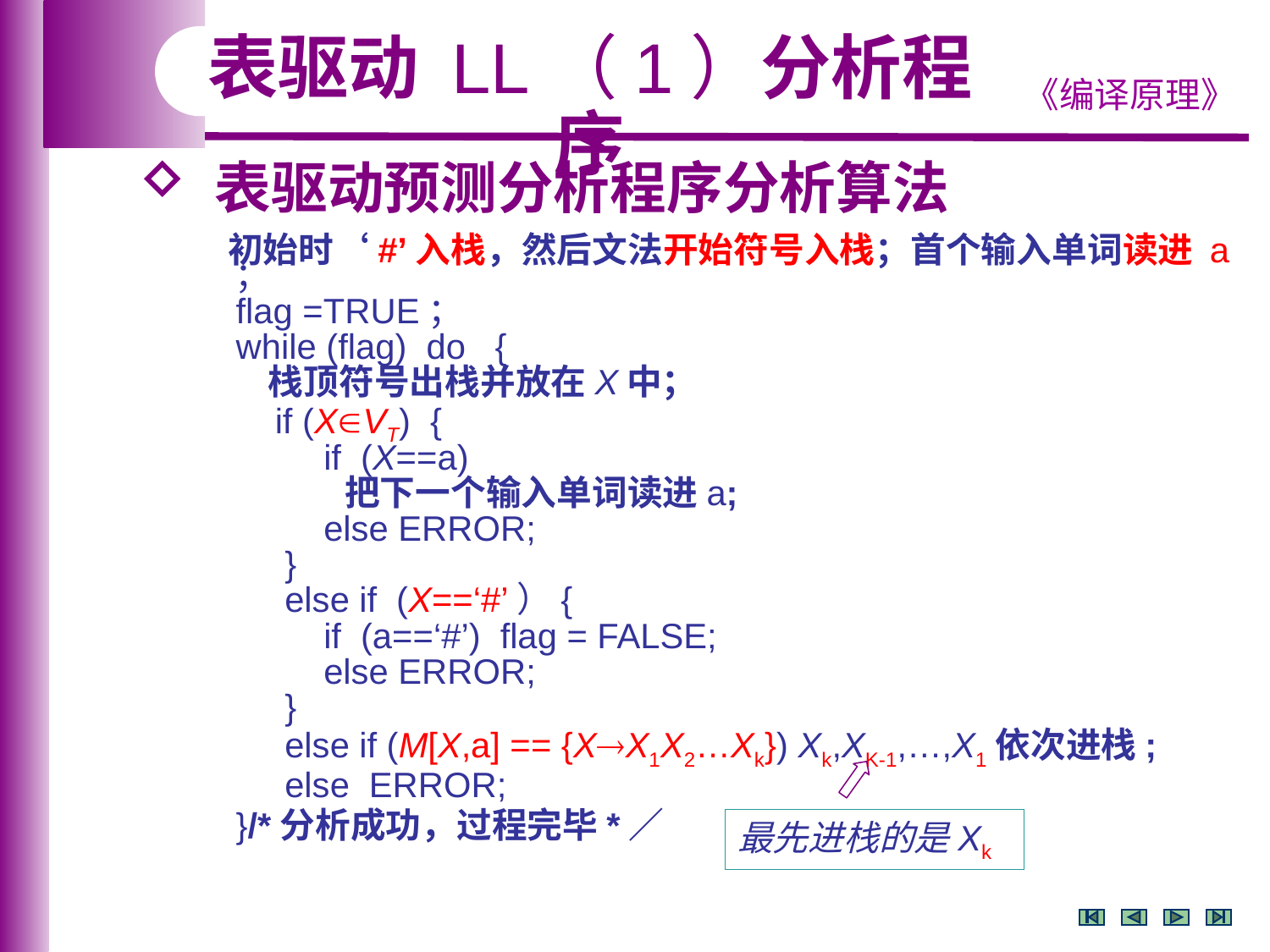

表驱动 LL（1）分析程序
 表驱动预测分析程序分析算法
    初始时‘#’入栈，然后文法开始符号入栈；首个输入单词读进 a ；

     flag =TRUE；

     while (flag)  do   {

         栈顶符号出栈并放在X中；

         if (X∈VT)  {

              if  (X==a)

                   把下一个输入单词读进a;

              else ERROR;

          }

          else if  (X==‘#’）{

              if  (a==‘#’)  flag = FALSE;

              else ERROR;

          }

          else if (M[X,a] == {X→X1X2…Xk}) Xk,XK-1,…,X1依次进栈;

          else  ERROR;

     }/*分析成功，过程完毕*／

最先进栈的是Xk